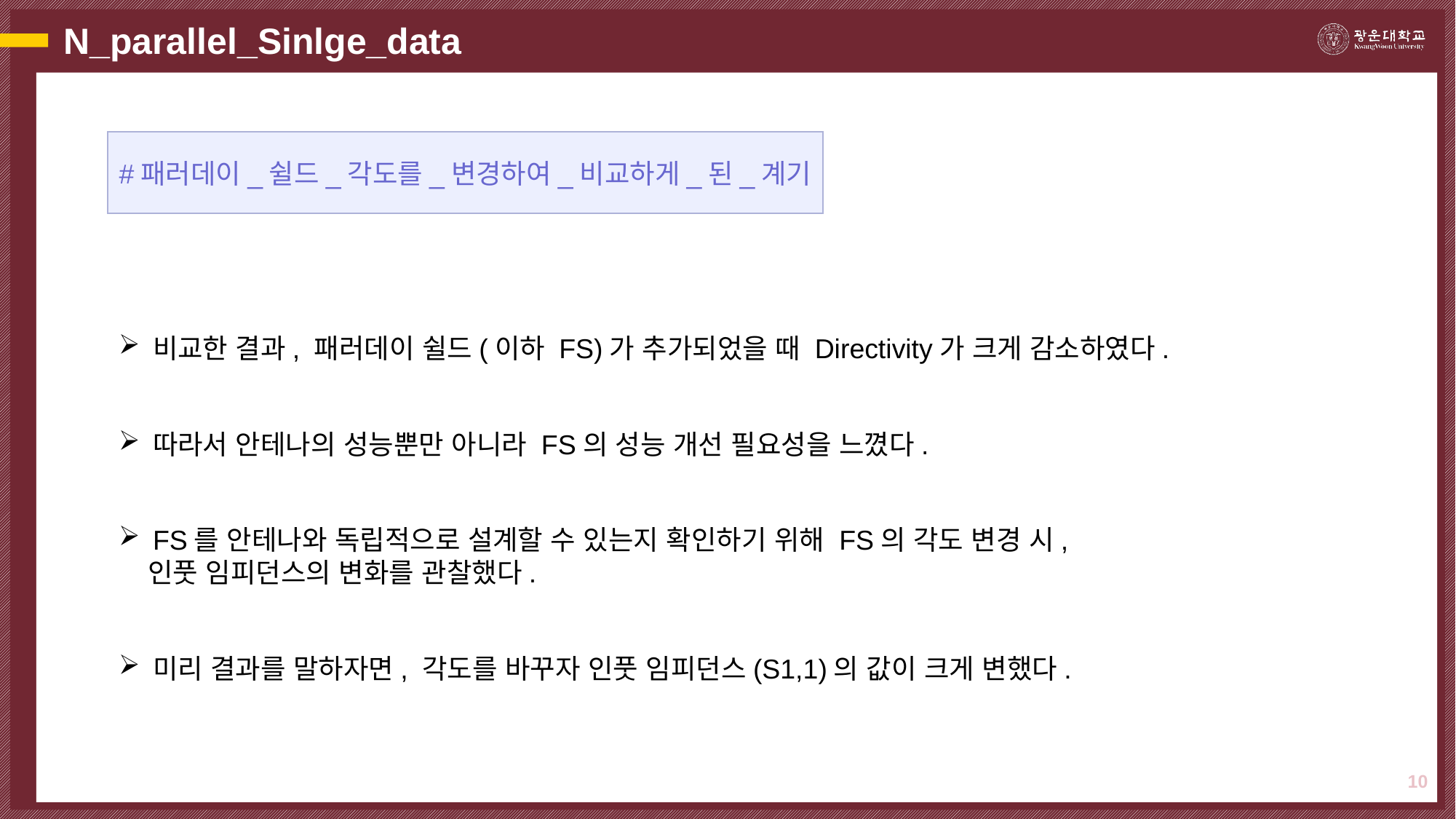

# N_parallel_Sinlge_data
#패러데이_쉴드_각도를_변경하여_비교하게_된_계기
비교한 결과, 패러데이 쉴드(이하 FS)가 추가되었을 때 Directivity가 크게 감소하였다.
따라서 안테나의 성능뿐만 아니라 FS의 성능 개선 필요성을 느꼈다.
FS를 안테나와 독립적으로 설계할 수 있는지 확인하기 위해 FS의 각도 변경 시,
   인풋 임피던스의 변화를 관찰했다.
미리 결과를 말하자면, 각도를 바꾸자 인풋 임피던스(S1,1)의 값이 크게 변했다.
10